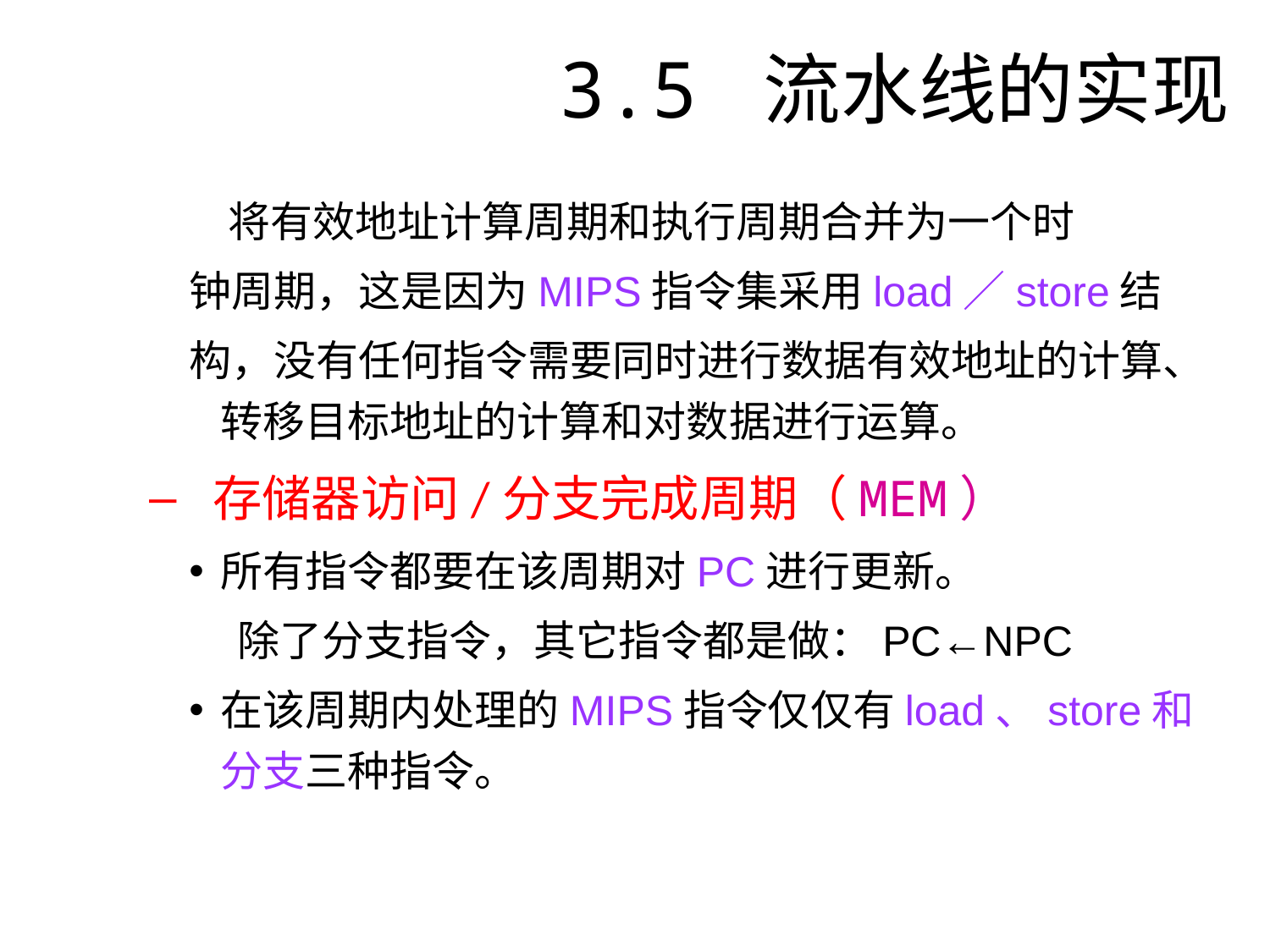

3.5 流水线的实现
   将有效地址计算周期和执行周期合并为一个时
钟周期，这是因为MIPS指令集采用load／store结
构，没有任何指令需要同时进行数据有效地址的计算、转移目标地址的计算和对数据进行运算。
存储器访问/分支完成周期（MEM）
所有指令都要在该周期对PC进行更新。
    除了分支指令，其它指令都是做：PC←NPC
在该周期内处理的MIPS指令仅仅有load、store和分支三种指令。